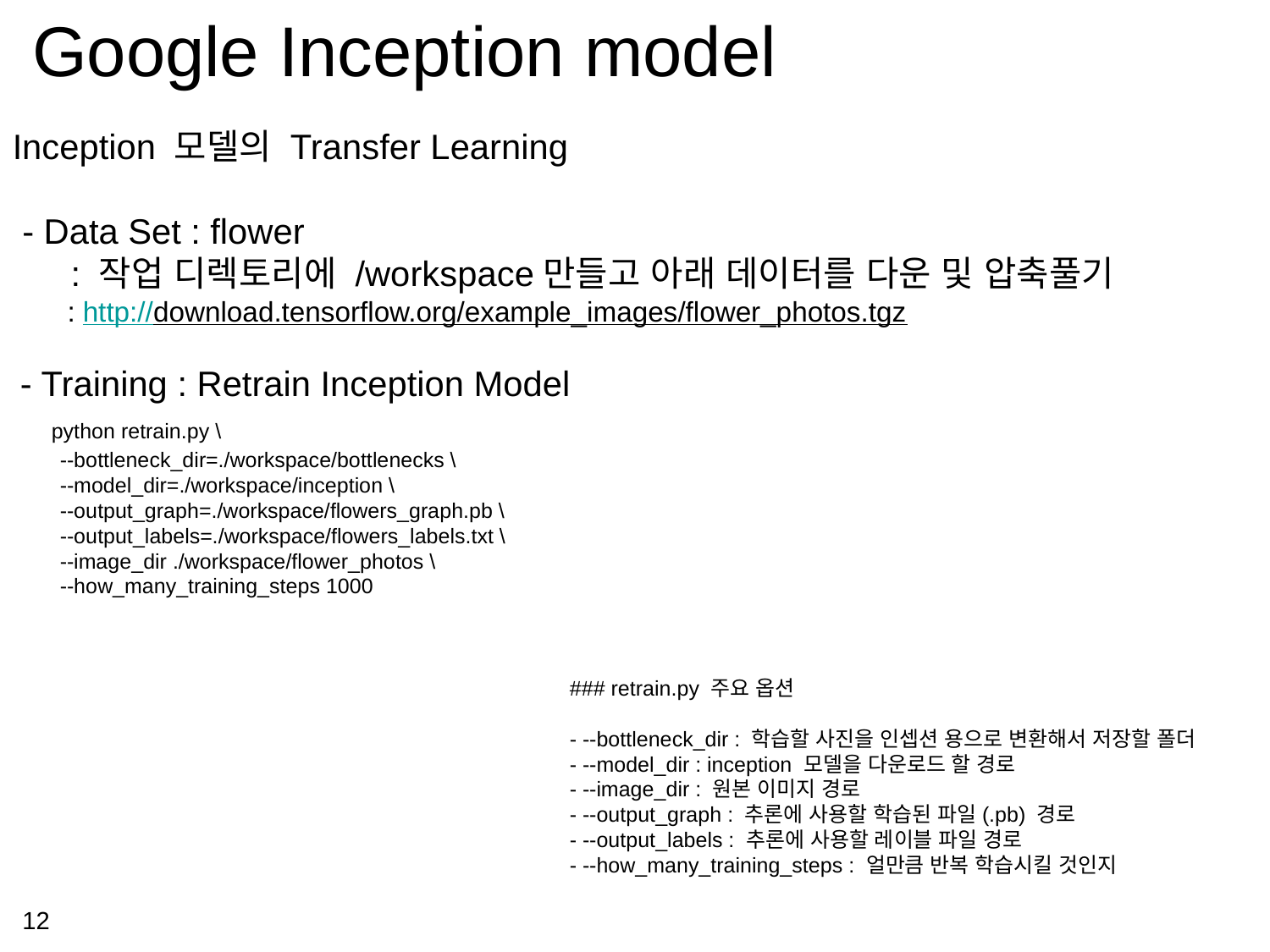

Google Inception model

Inception 모델의 Transfer Learning

 - Data Set : flower
      : 작업 디렉토리에 /workspace만들고 아래 데이터를 다운 및 압축풀기
       : http://download.tensorflow.org/example_images/flower_photos.tgz

 - Training : Retrain Inception Model
    python retrain.py \
        --bottleneck_dir=./workspace/bottlenecks \
        --model_dir=./workspace/inception \
        --output_graph=./workspace/flowers_graph.pb \
        --output_labels=./workspace/flowers_labels.txt \
        --image_dir ./workspace/flower_photos \
        --how_many_training_steps 1000

### retrain.py 주요 옵션

- --bottleneck_dir : 학습할 사진을 인셉션 용으로 변환해서 저장할 폴더
- --model_dir : inception 모델을 다운로드 할 경로
- --image_dir : 원본 이미지 경로
- --output_graph : 추론에 사용할 학습된 파일(.pb) 경로
- --output_labels : 추론에 사용할 레이블 파일 경로
- --how_many_training_steps : 얼만큼 반복 학습시킬 것인지
12